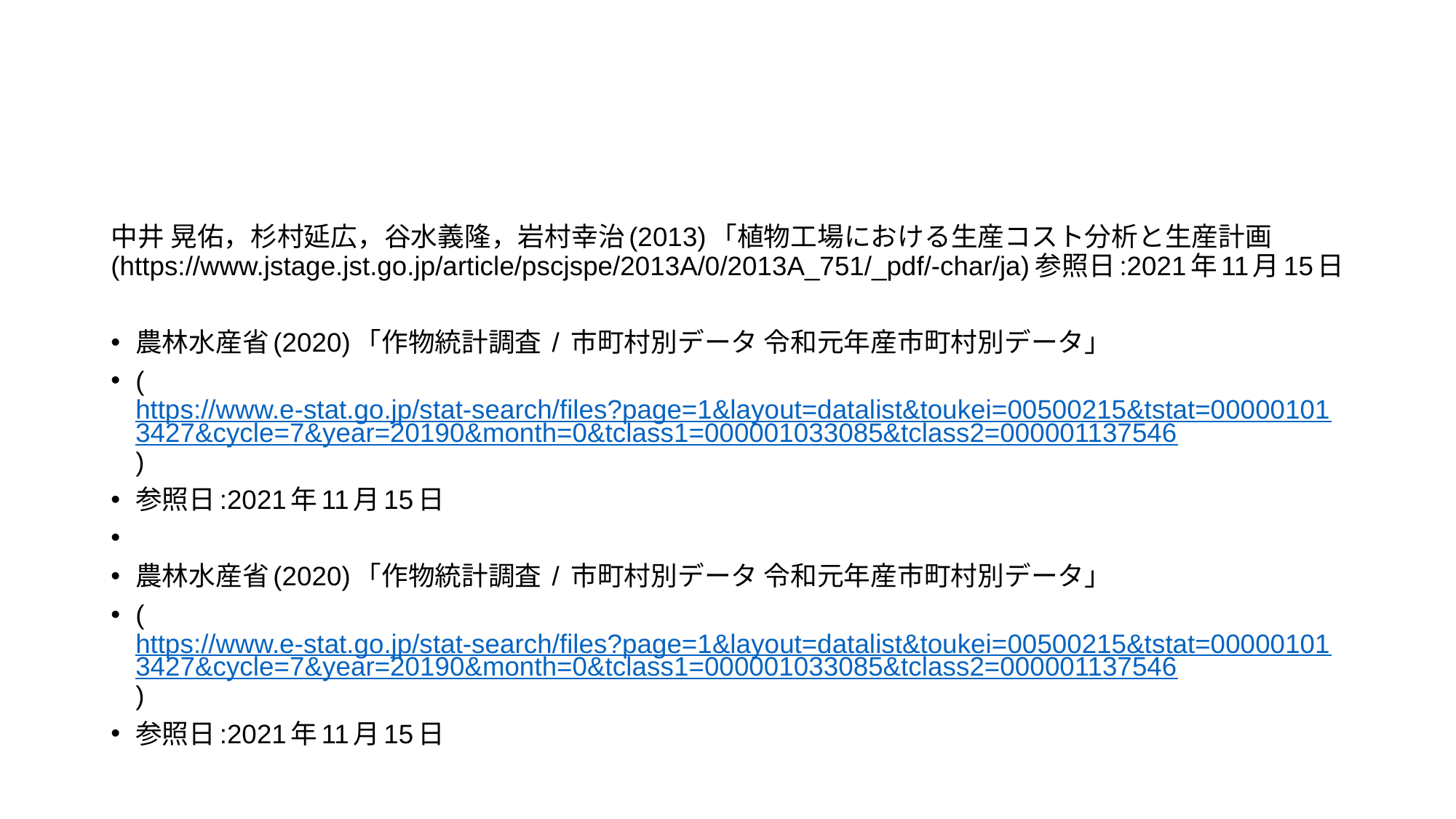

#
中井 晃佑，杉村延広，谷水義隆，岩村幸治(2013)「植物工場における生産コスト分析と生産計画(https://www.jstage.jst.go.jp/article/pscjspe/2013A/0/2013A_751/_pdf/-char/ja)参照日:2021年11月15日

農林水産省(2020)「作物統計調査 / 市町村別データ 令和元年産市町村別データ」
(https://www.e-stat.go.jp/stat-search/files?page=1&layout=datalist&toukei=00500215&tstat=000001013427&cycle=7&year=20190&month=0&tclass1=000001033085&tclass2=000001137546)
参照日:2021年11月15日

農林水産省(2020)「作物統計調査 / 市町村別データ 令和元年産市町村別データ」
(https://www.e-stat.go.jp/stat-search/files?page=1&layout=datalist&toukei=00500215&tstat=000001013427&cycle=7&year=20190&month=0&tclass1=000001033085&tclass2=000001137546)
参照日:2021年11月15日